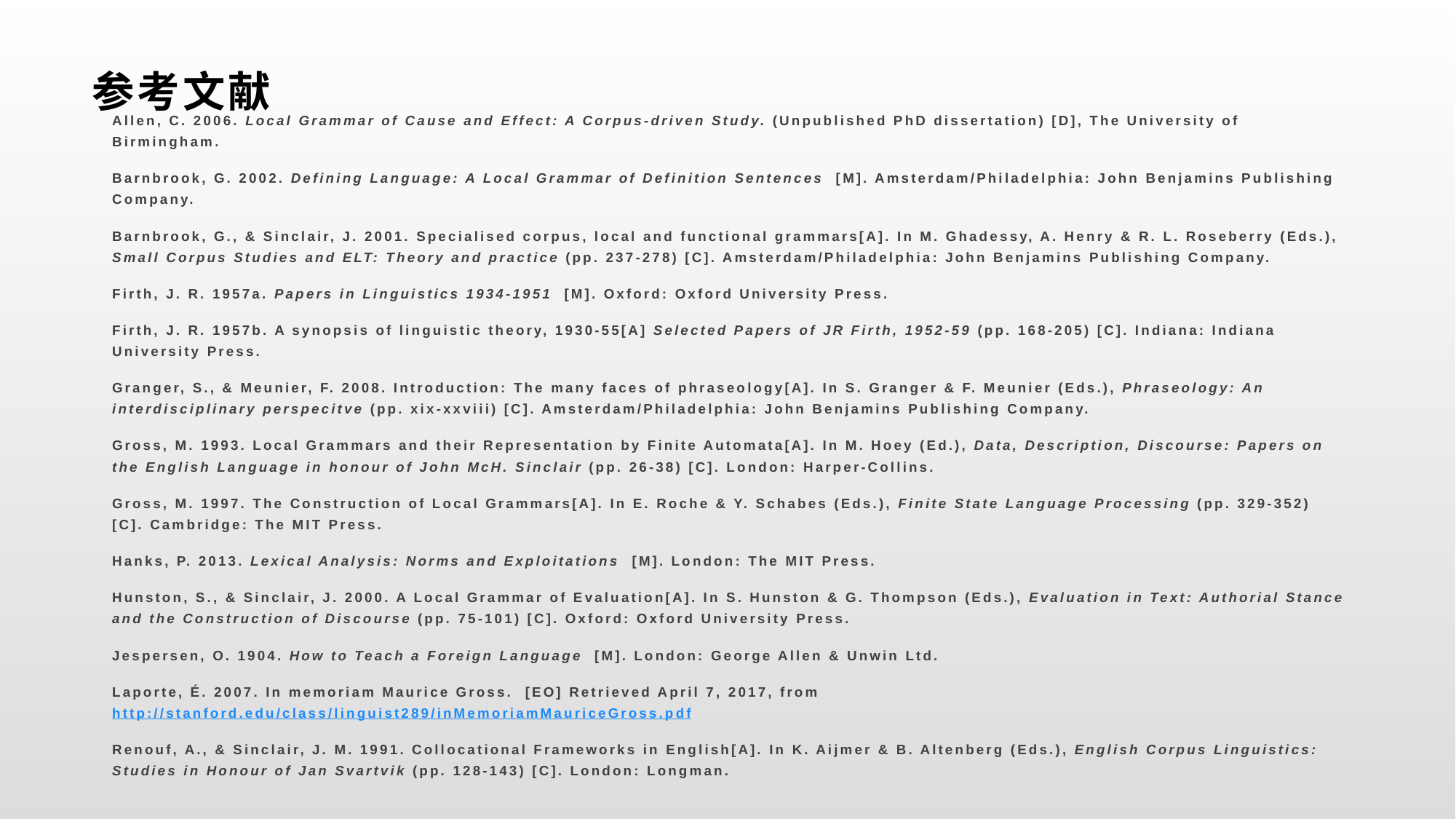

# 参考文献
Allen, C. 2006. Local Grammar of Cause and Effect: A Corpus-driven Study. (Unpublished PhD dissertation) [D], The University of Birmingham.
Barnbrook, G. 2002. Defining Language: A Local Grammar of Definition Sentences  [M]. Amsterdam/Philadelphia: John Benjamins Publishing Company.
Barnbrook, G., & Sinclair, J. 2001. Specialised corpus, local and functional grammars[A]. In M. Ghadessy, A. Henry & R. L. Roseberry (Eds.), Small Corpus Studies and ELT: Theory and practice (pp. 237-278) [C]. Amsterdam/Philadelphia: John Benjamins Publishing Company.
Firth, J. R. 1957a. Papers in Linguistics 1934-1951  [M]. Oxford: Oxford University Press.
Firth, J. R. 1957b. A synopsis of linguistic theory, 1930-55[A] Selected Papers of JR Firth, 1952-59 (pp. 168-205) [C]. Indiana: Indiana University Press.
Granger, S., & Meunier, F. 2008. Introduction: The many faces of phraseology[A]. In S. Granger & F. Meunier (Eds.), Phraseology: An interdisciplinary perspecitve (pp. xix-xxviii) [C]. Amsterdam/Philadelphia: John Benjamins Publishing Company.
Gross, M. 1993. Local Grammars and their Representation by Finite Automata[A]. In M. Hoey (Ed.), Data, Description, Discourse: Papers on the English Language in honour of John McH. Sinclair (pp. 26-38) [C]. London: Harper-Collins.
Gross, M. 1997. The Construction of Local Grammars[A]. In E. Roche & Y. Schabes (Eds.), Finite State Language Processing (pp. 329-352) [C]. Cambridge: The MIT Press.
Hanks, P. 2013. Lexical Analysis: Norms and Exploitations  [M]. London: The MIT Press.
Hunston, S., & Sinclair, J. 2000. A Local Grammar of Evaluation[A]. In S. Hunston & G. Thompson (Eds.), Evaluation in Text: Authorial Stance and the Construction of Discourse (pp. 75-101) [C]. Oxford: Oxford University Press.
Jespersen, O. 1904. How to Teach a Foreign Language  [M]. London: George Allen & Unwin Ltd.
Laporte, É. 2007. In memoriam Maurice Gross.  [EO] Retrieved April 7, 2017, from http://stanford.edu/class/linguist289/inMemoriamMauriceGross.pdf
Renouf, A., & Sinclair, J. M. 1991. Collocational Frameworks in English[A]. In K. Aijmer & B. Altenberg (Eds.), English Corpus Linguistics: Studies in Honour of Jan Svartvik (pp. 128-143) [C]. London: Longman.